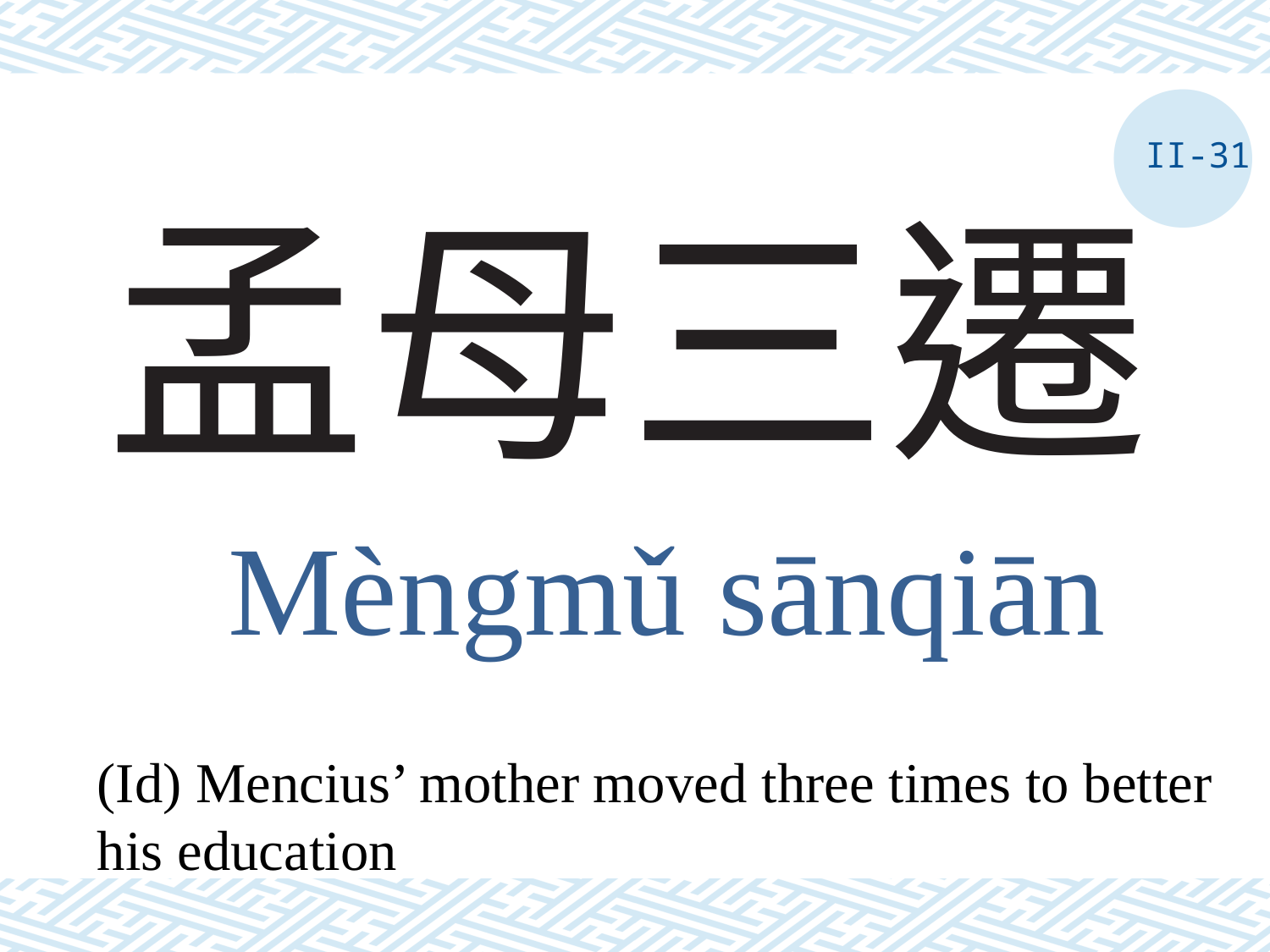

II-31

# 孟母三遷
Mèngmǔ sānqiān
(Id) Mencius’ mother moved three times to better his education